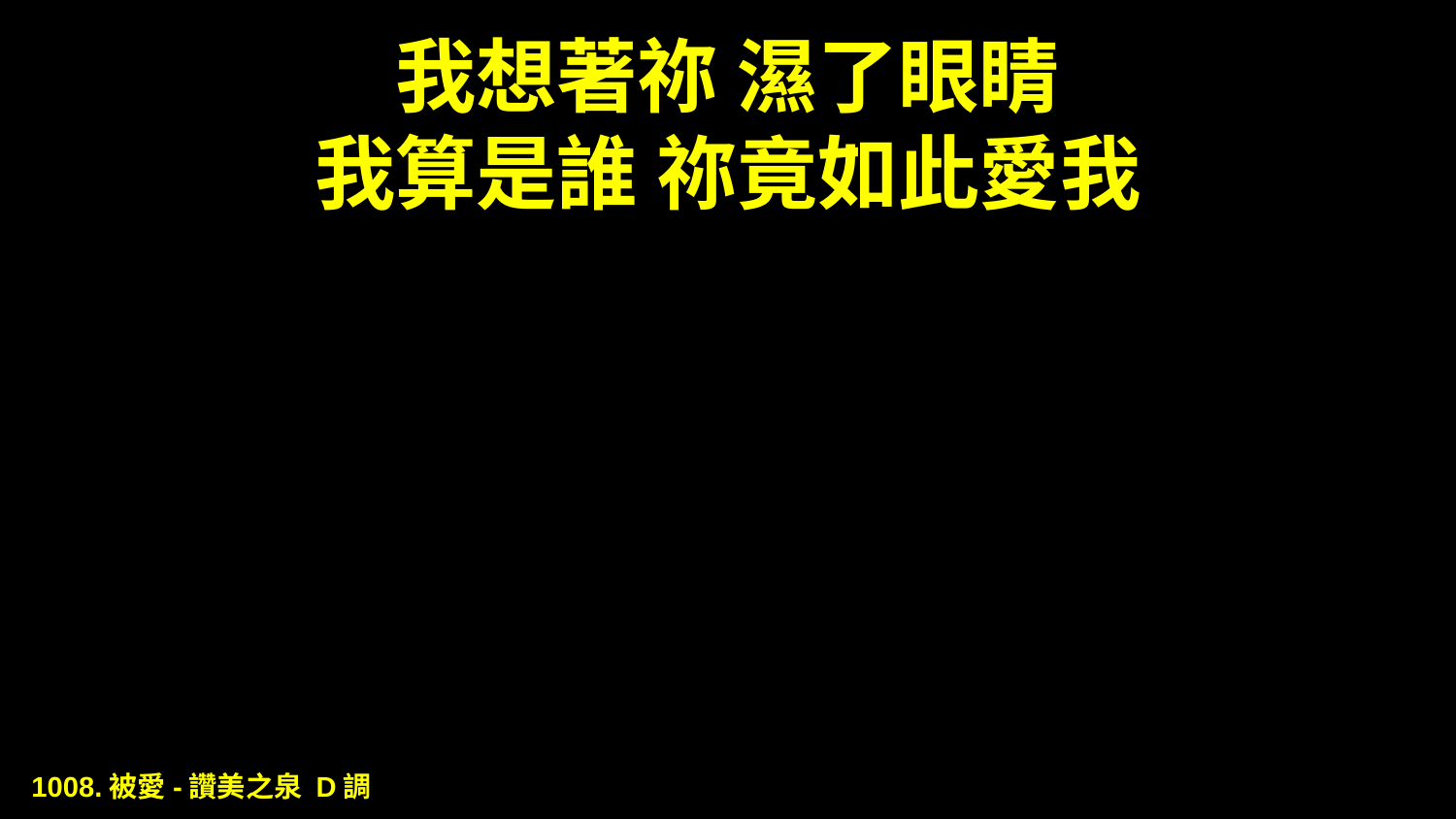

# 我想著祢 濕了眼睛 我算是誰 祢竟如此愛我
1008.被愛-讚美之泉 D調